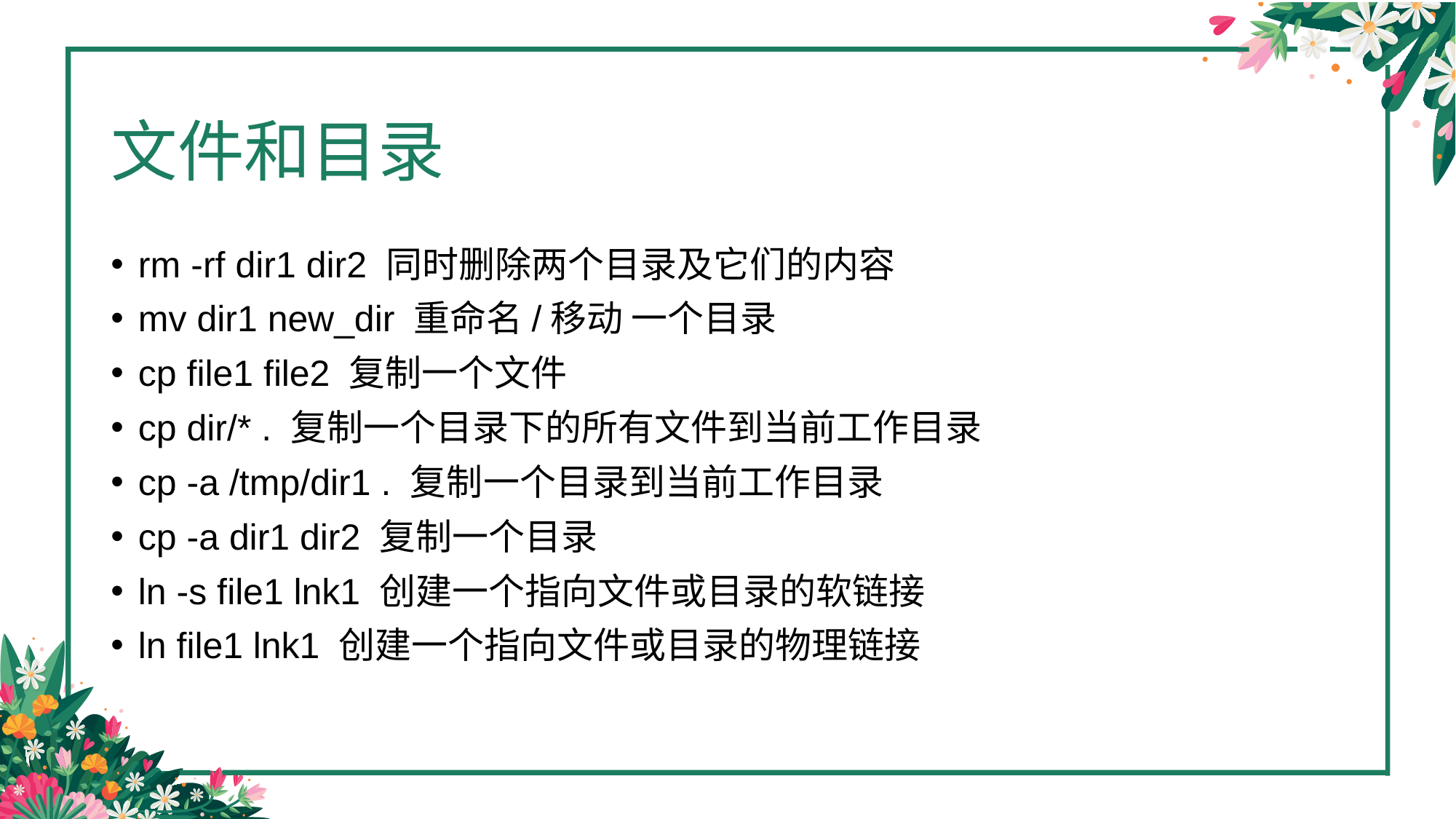

# 文件和目录
rm -rf dir1 dir2 同时删除两个目录及它们的内容
mv dir1 new_dir 重命名/移动 一个目录
cp file1 file2 复制一个文件
cp dir/* . 复制一个目录下的所有文件到当前工作目录
cp -a /tmp/dir1 . 复制一个目录到当前工作目录
cp -a dir1 dir2 复制一个目录
ln -s file1 lnk1 创建一个指向文件或目录的软链接
ln file1 lnk1 创建一个指向文件或目录的物理链接